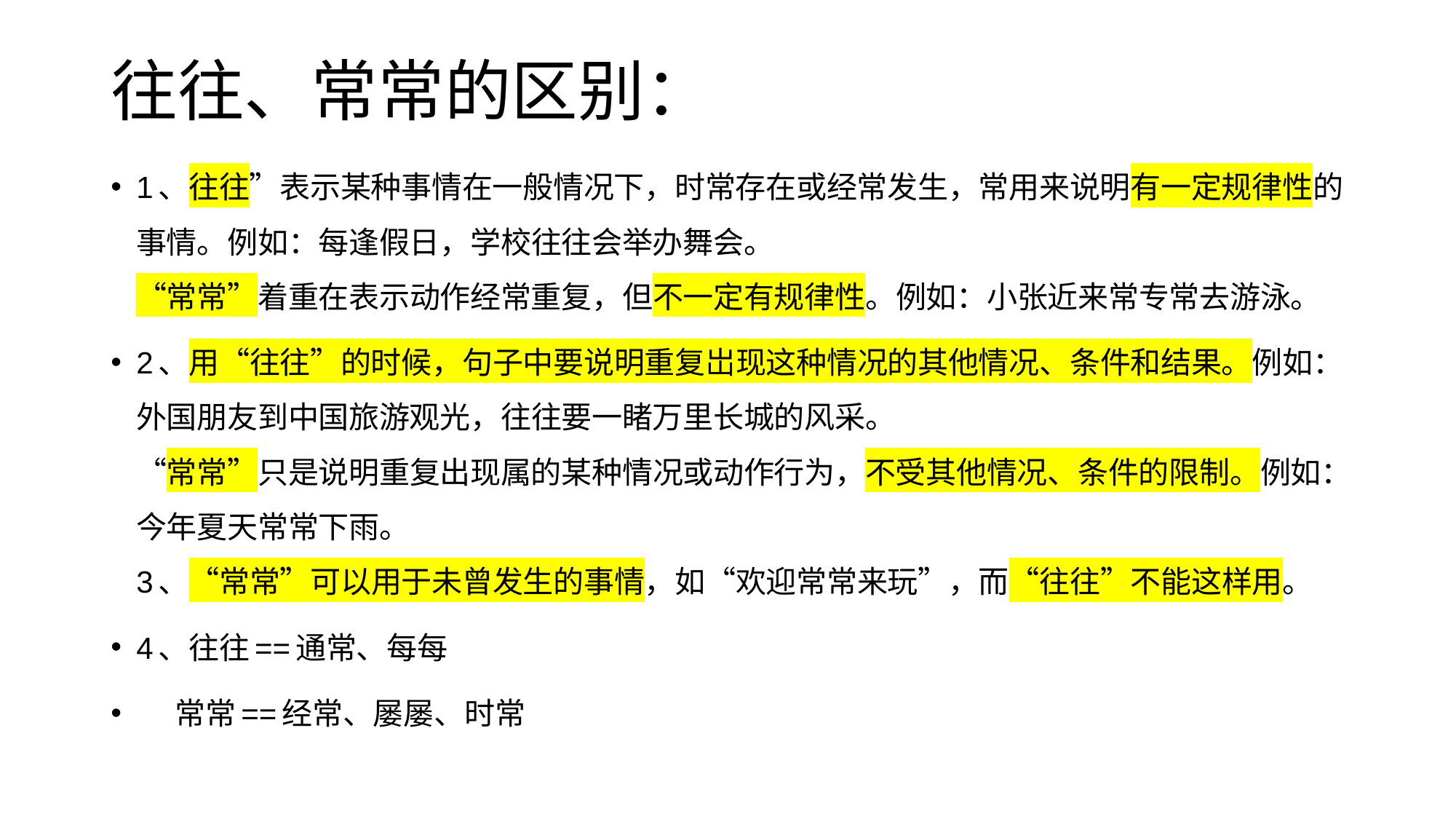

# 往往、常常的区别：
1、往往”表示某种事情在一般情况下，时常存在或经常发生，常用来说明有一定规律性的事情。例如：每逢假日，学校往往会举办舞会。
“常常”着重在表示动作经常重复，但不一定有规律性。例如：小张近来常专常去游泳。
2、用“往往”的时候，句子中要说明重复岀现这种情况的其他情况、条件和结果。例如：外国朋友到中国旅游观光，往往要一睹万里长城的风采。
“常常”只是说明重复出现属的某种情况或动作行为，不受其他情况、条件的限制。例如：今年夏天常常下雨。
3、“常常”可以用于未曾发生的事情，如“欢迎常常来玩”，而“往往”不能这样用。
4、往往==通常、每每
     常常==经常、屡屡、时常